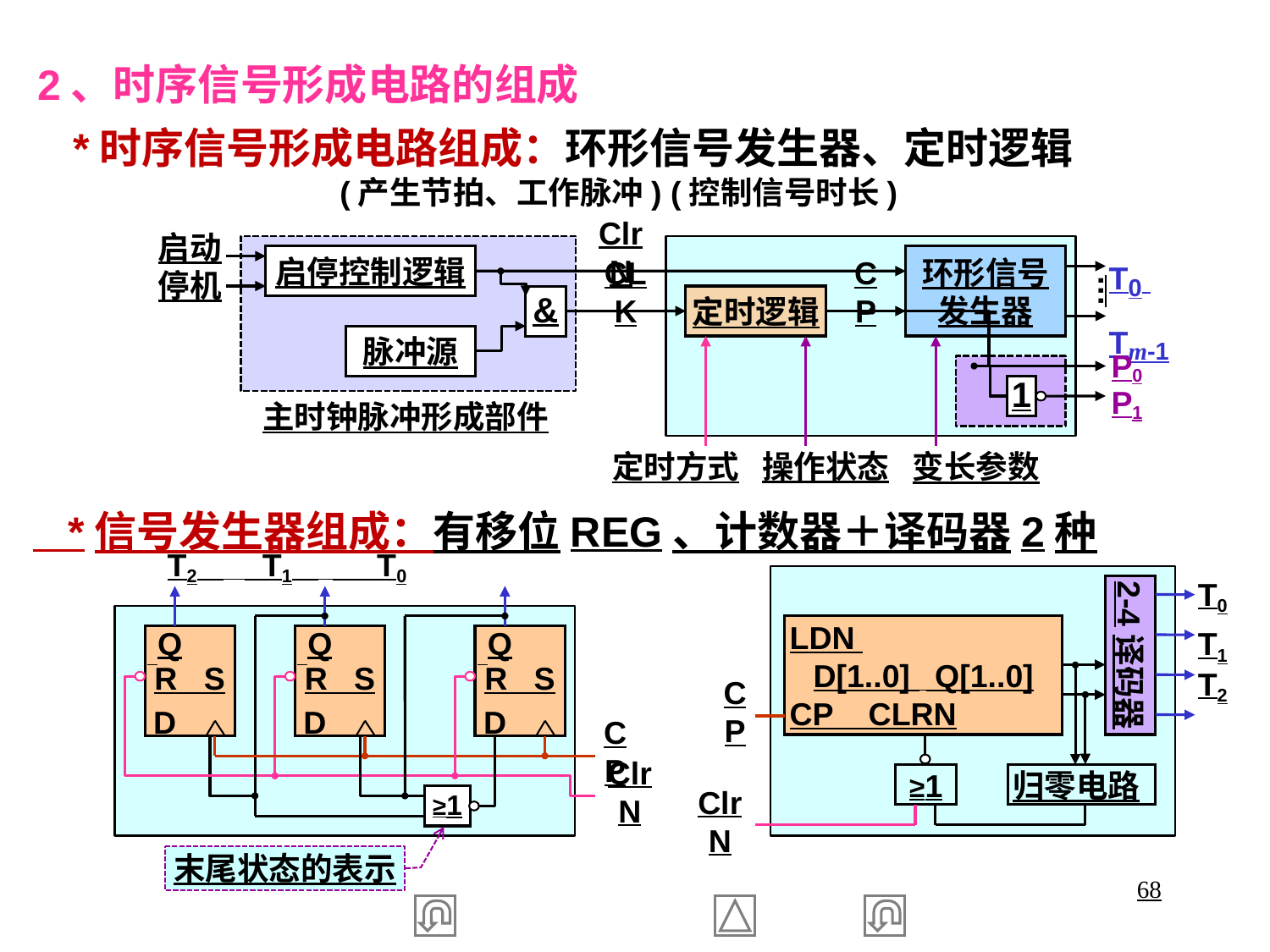

2、时序信号形成电路的组成
   *时序信号形成电路组成：环形信号发生器、定时逻辑
                                  (产生节拍、工作脉冲) (控制信号时长)
启动
停机

ClrN

启停控制逻辑
环形信号发生器
T0
Tm-1
CLK
CP
…
定时逻辑
&
脉冲源
P0
P1

1

主时钟脉冲形成部件
操作状态
定时方式
变长参数
   *信号发生器组成：有移位REG、计数器＋译码器2种
T2        T1          T0

  Q
R   S
 D
  Q
R   S
 D
  Q
R   S
 D

CP
ClrN
≥1

2-4译码器
T0
T1
T2

LDN
D[1..0]   Q[1..0]
CP    CLRN
CP

归零电路
≥1
ClrN
末尾状态的表示
68